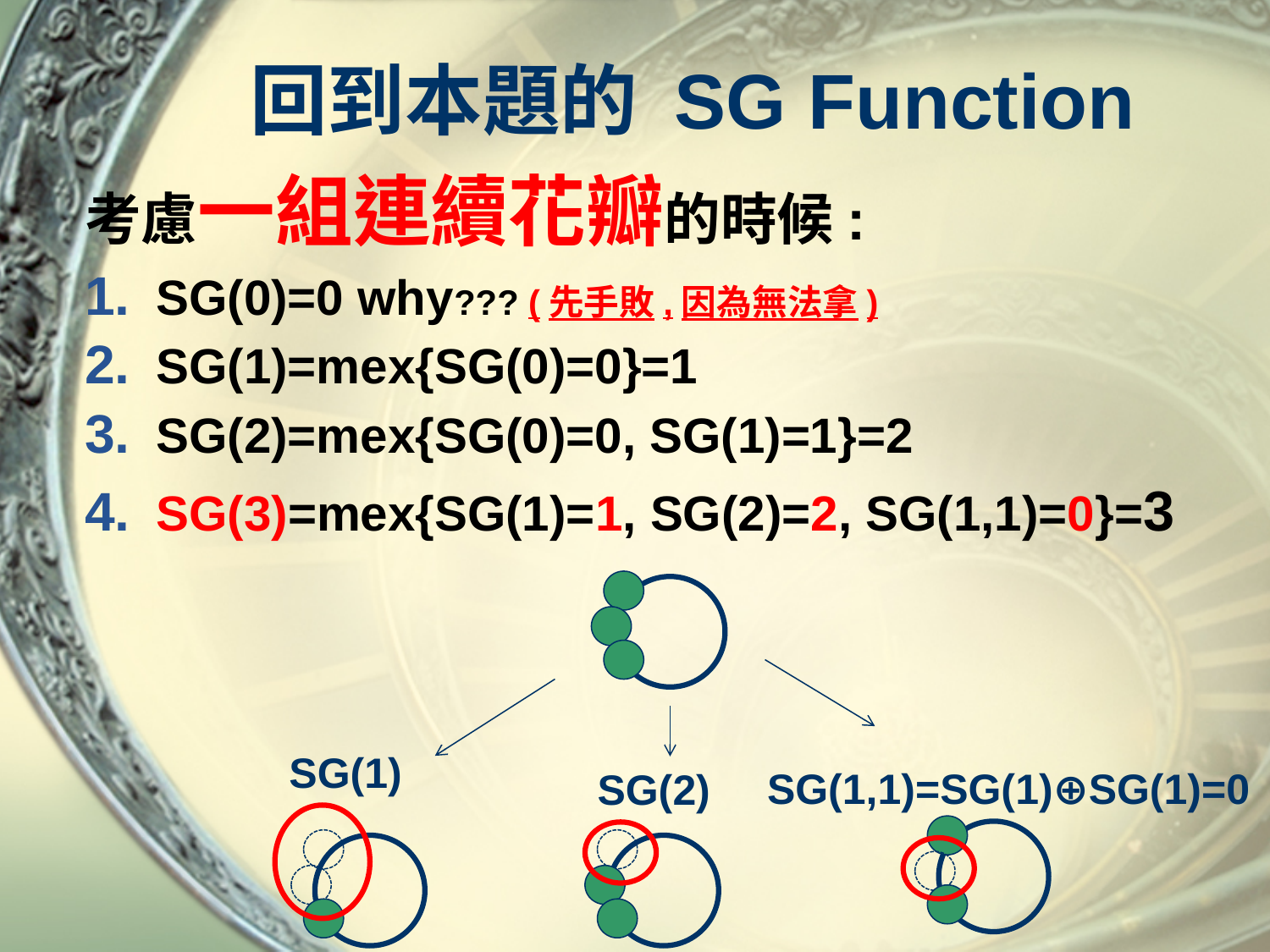

# 回到本題的 SG Function
考慮一組連續花瓣的時候:
SG(0)=0 why??? (先手敗,因為無法拿)
SG(1)=mex{SG(0)=0}=1
SG(2)=mex{SG(0)=0, SG(1)=1}=2
SG(3)=mex{SG(1)=1, SG(2)=2, SG(1,1)=0}=3

SG(1)
SG(1,1)=SG(1)⊕SG(1)=0
SG(2)